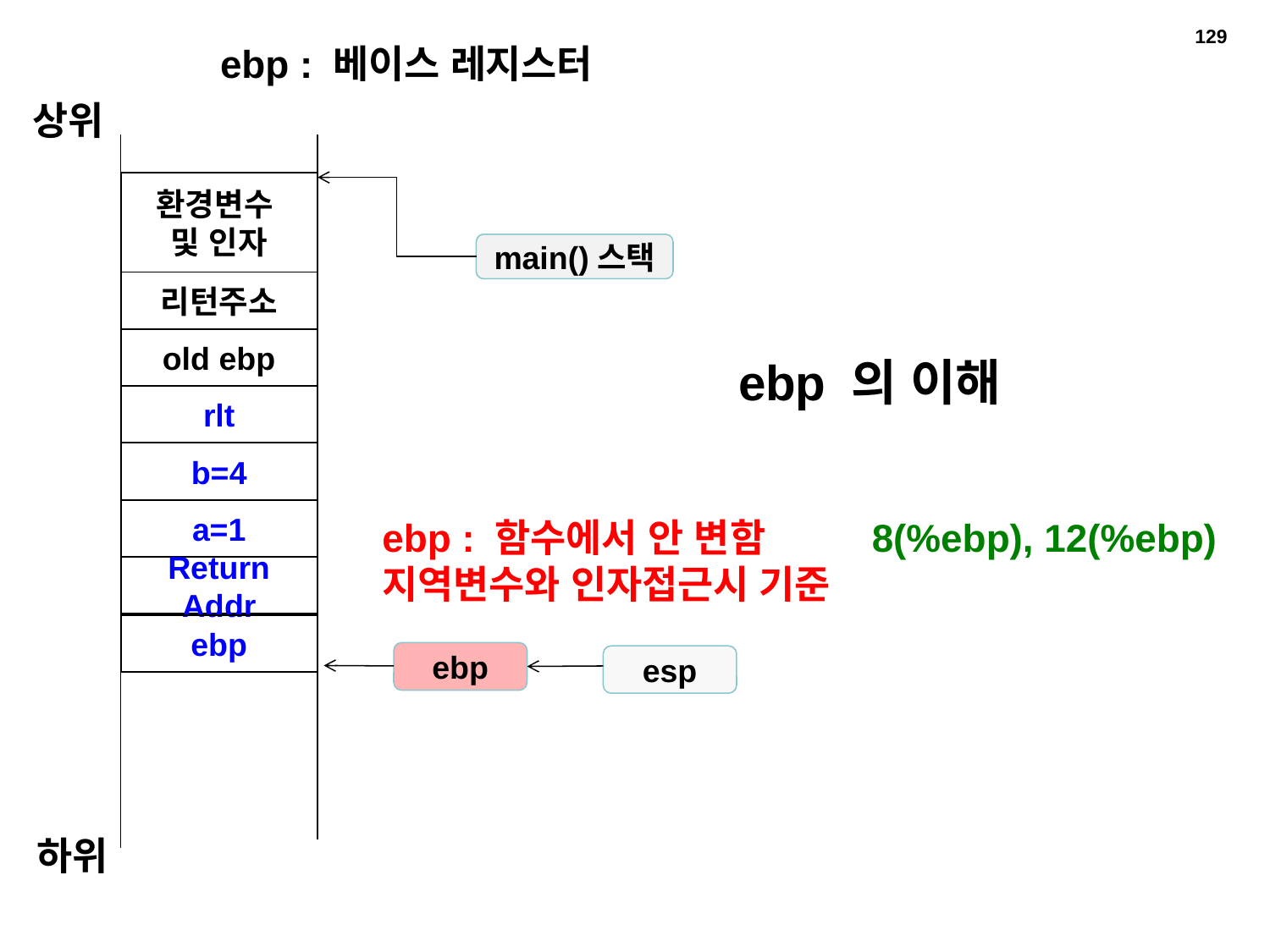

# ebp : 베이스 레지스터
129

ebp 의 이해
상위
환경변수
및 인자
main()스택
리턴주소
old ebp
rlt
b=4
a=1
ebp : 함수에서 안 변함         8(%ebp), 12(%ebp)
지역변수와 인자접근시 기준
Return Addr
ebp
ebp
esp
하위